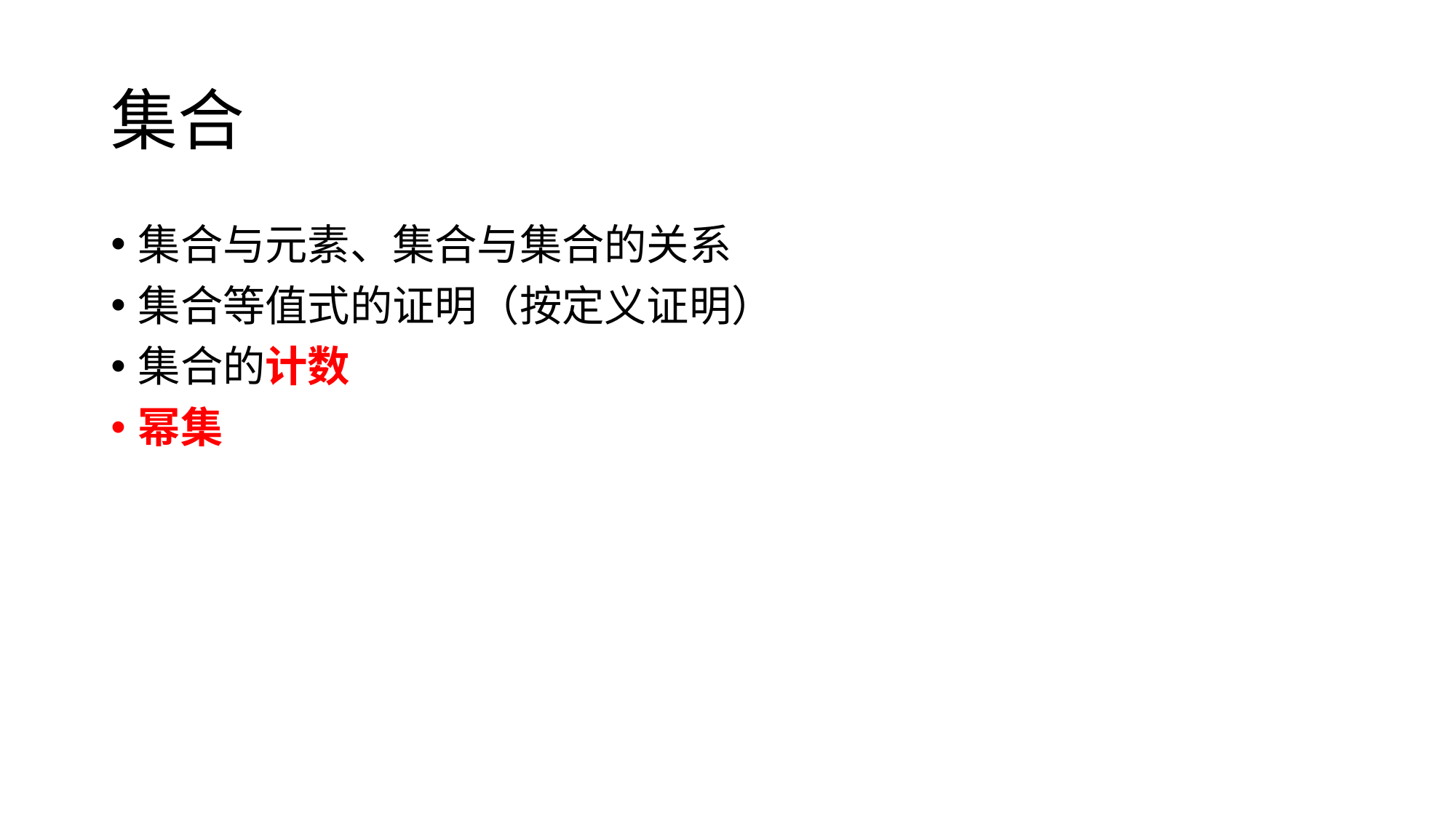

# 集合
集合与元素、集合与集合的关系
集合等值式的证明（按定义证明）
集合的计数
幂集